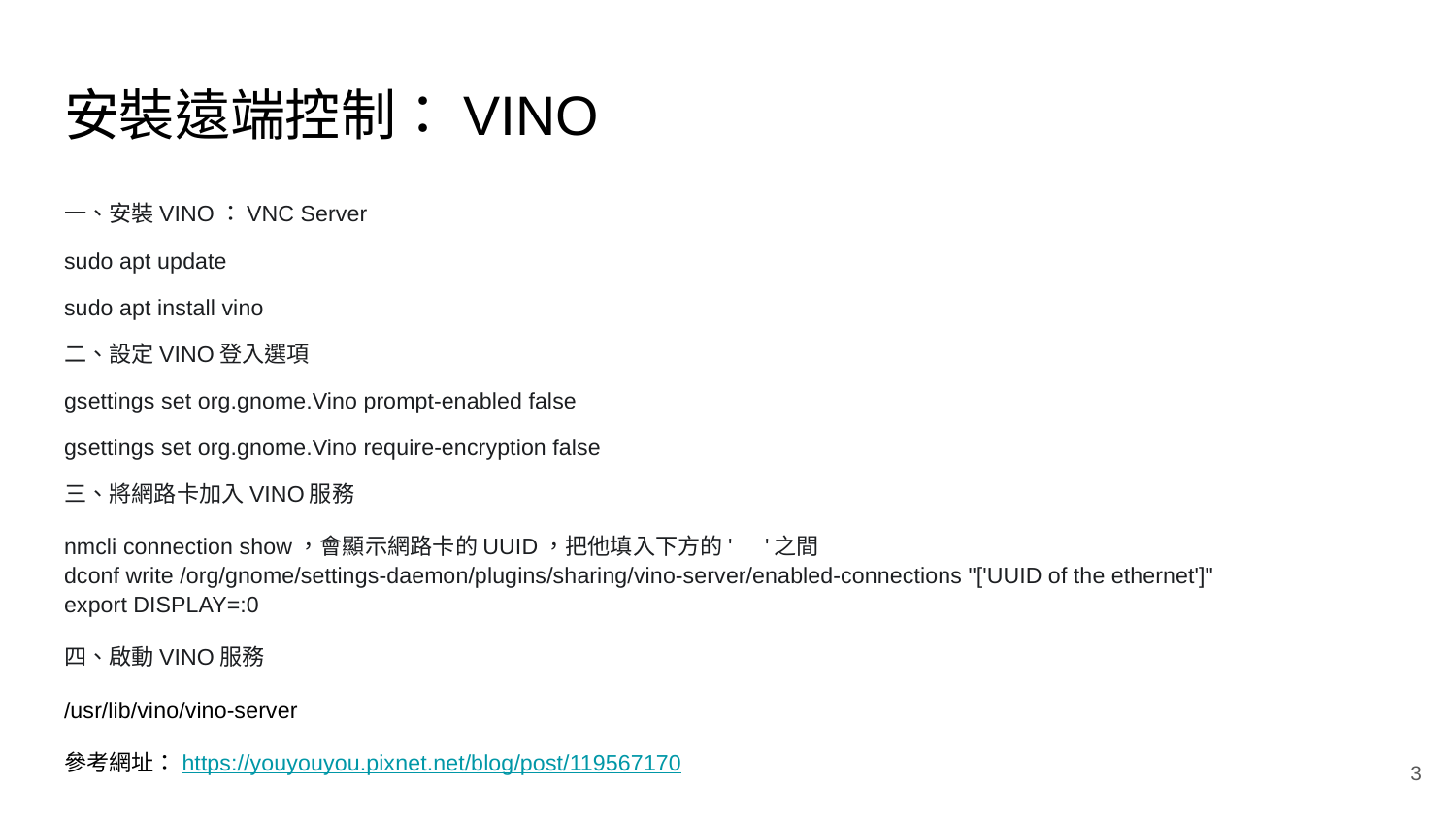

# 安裝遠端控制：VINO
一、安裝VINO：VNC Server
sudo apt update
sudo apt install vino
二、設定VINO登入選項
gsettings set org.gnome.Vino prompt-enabled false
gsettings set org.gnome.Vino require-encryption false
三、將網路卡加入VINO服務
nmcli connection show，會顯示網路卡的UUID，把他填入下方的'　'之間
dconf write /org/gnome/settings-daemon/plugins/sharing/vino-server/enabled-connections "['UUID of the ethernet']"
export DISPLAY=:0
四、啟動VINO服務
/usr/lib/vino/vino-server
參考網址：https://youyouyou.pixnet.net/blog/post/119567170
3